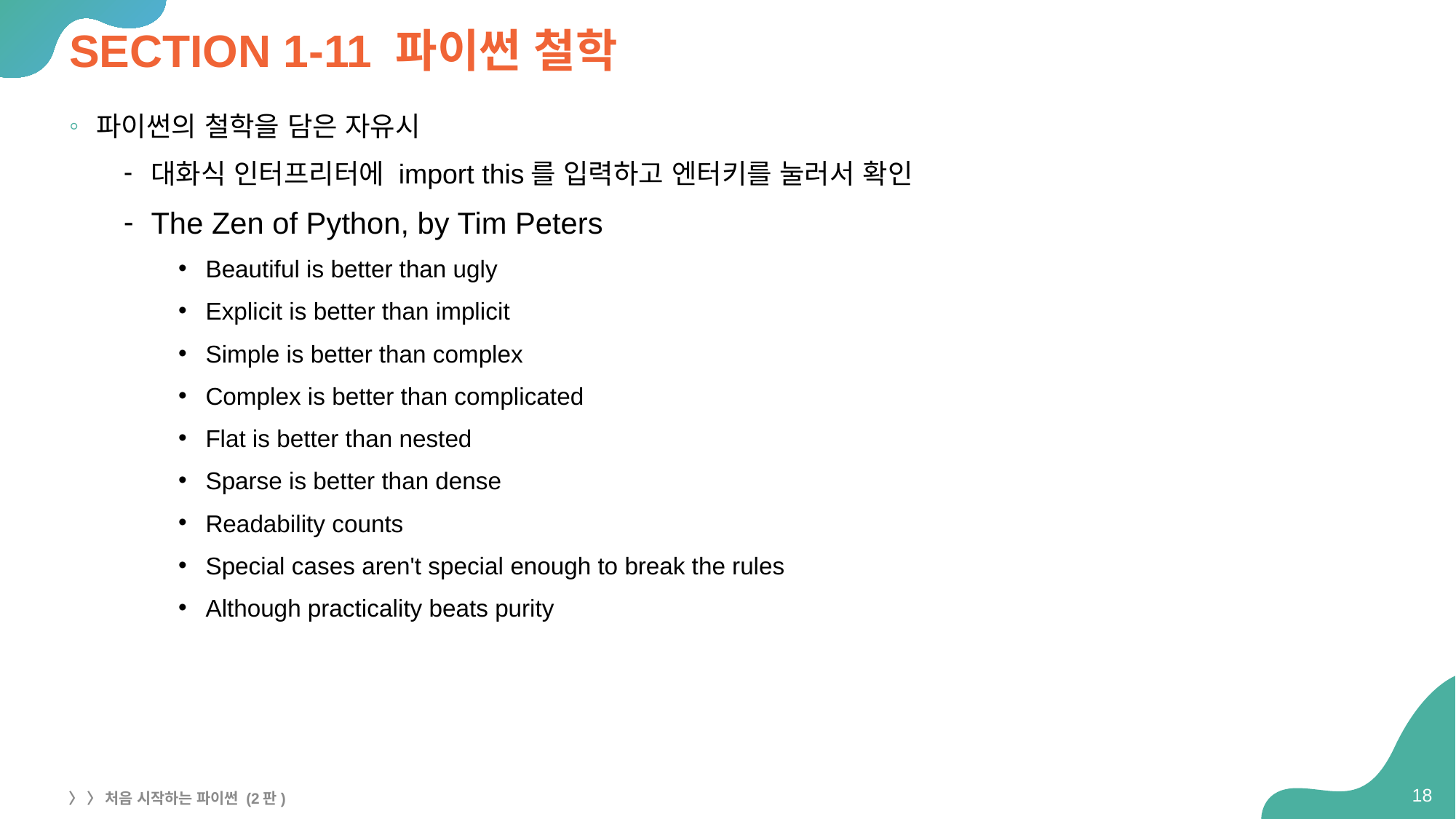

# SECTION 1-11 파이썬 철학
파이썬의 철학을 담은 자유시
대화식 인터프리터에 import this를 입력하고 엔터키를 눌러서 확인
The Zen of Python, by Tim Peters
Beautiful is better than ugly
Explicit is better than implicit
Simple is better than complex
Complex is better than complicated
Flat is better than nested
Sparse is better than dense
Readability counts
Special cases aren't special enough to break the rules
Although practicality beats purity
18
〉 〉 처음 시작하는 파이썬 (2판)